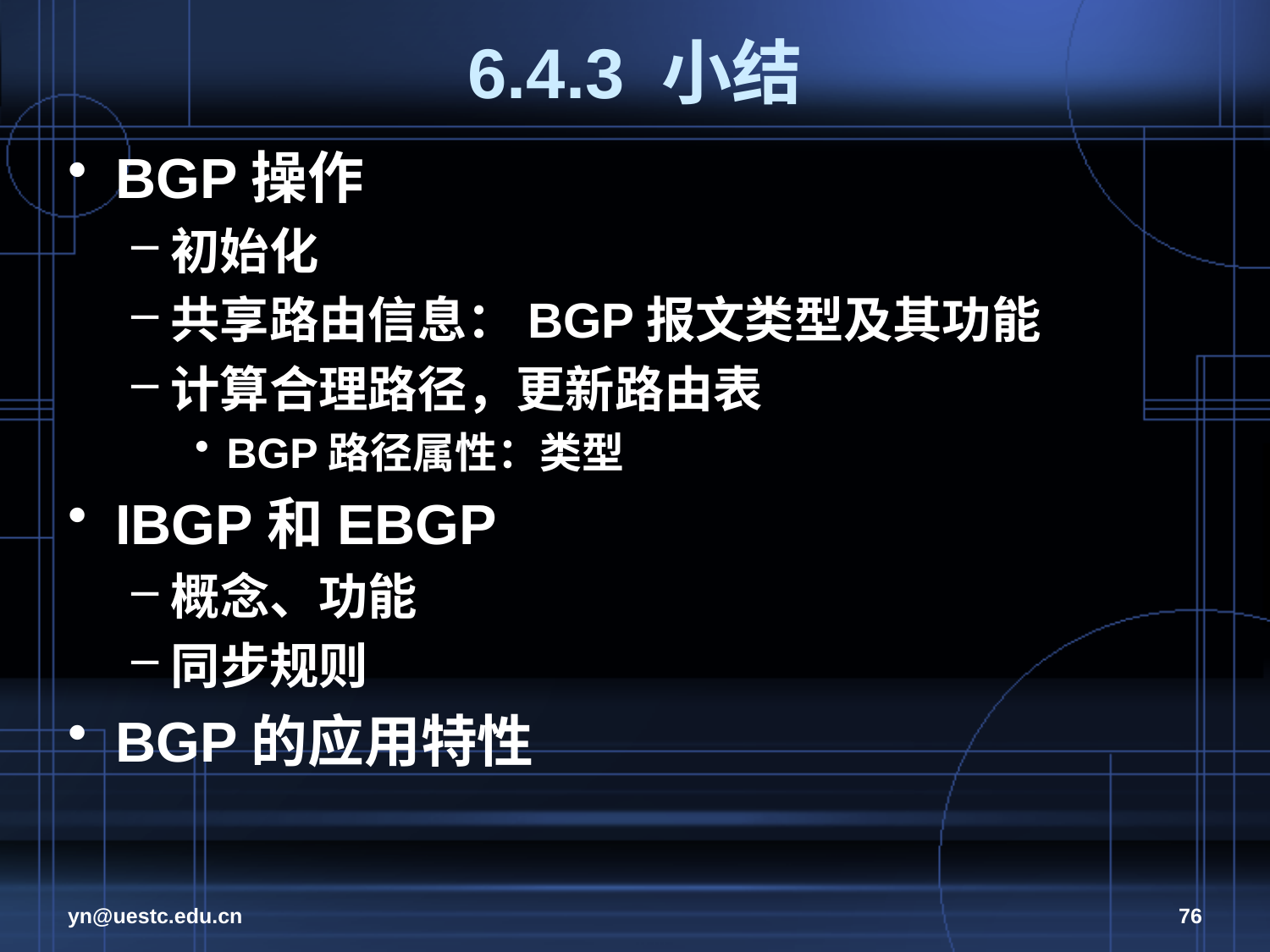

# 6.4.3 小结
BGP操作
初始化
共享路由信息：BGP报文类型及其功能
计算合理路径，更新路由表
BGP路径属性：类型
IBGP和EBGP
概念、功能
同步规则
BGP的应用特性
yn@uestc.edu.cn
76